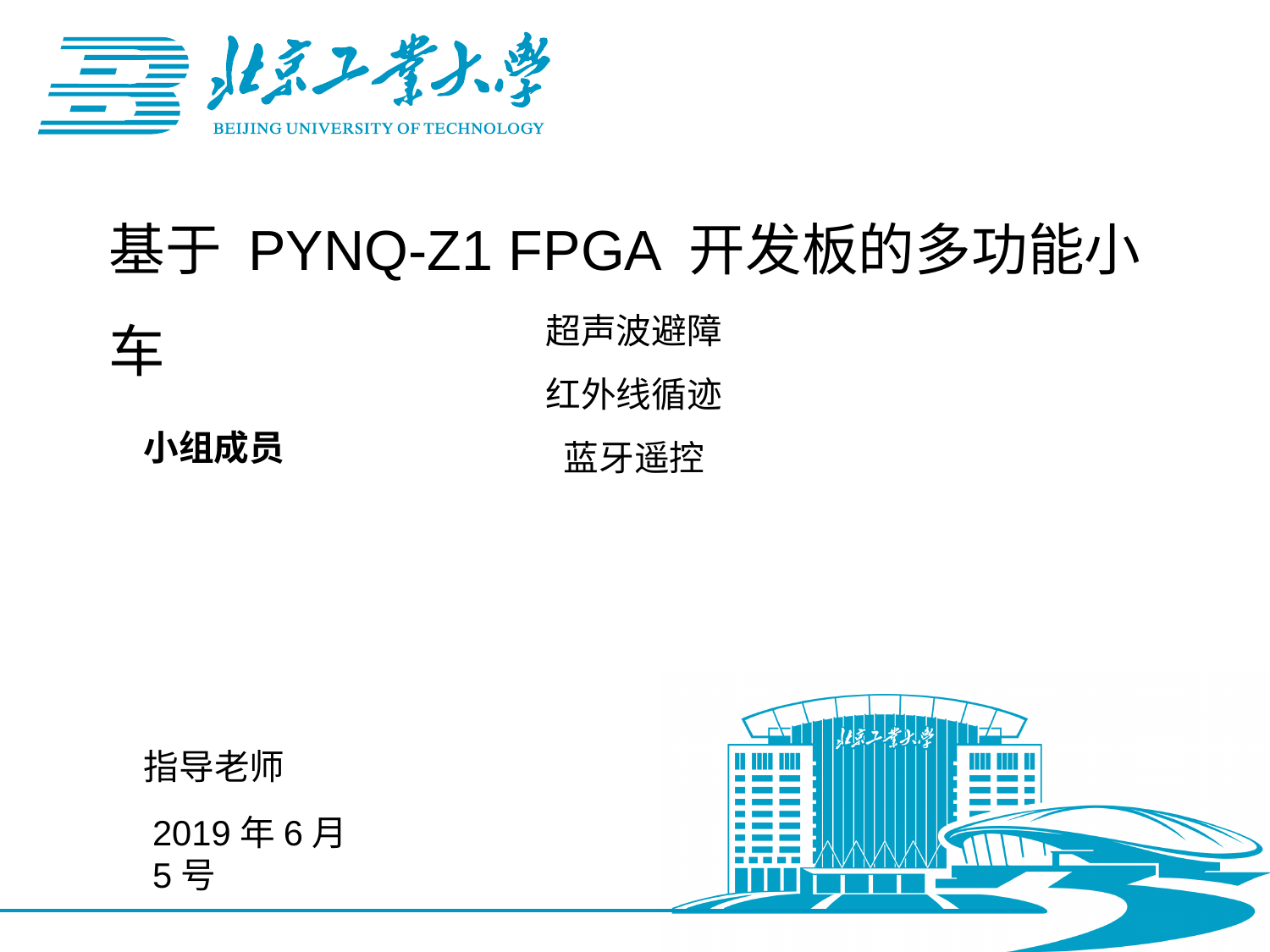

基于 PYNQ-Z1 FPGA 开发板的多功能小车
超声波避障
红外线循迹
蓝牙遥控
小组成员
|  |  |
| --- | --- |
|  |  |
|  |  |
|  |  |
指导老师
2019年6月5号